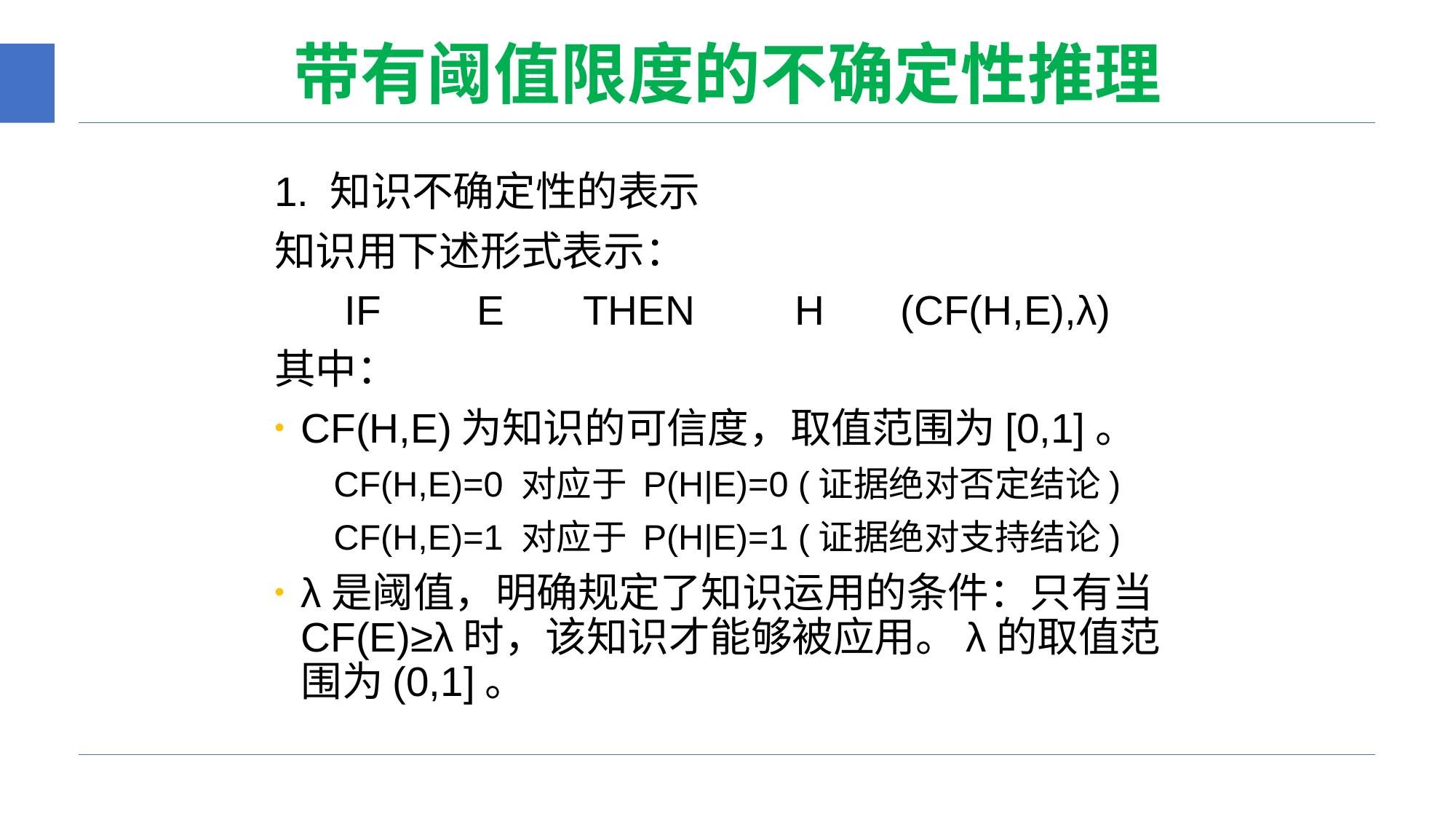

# 带有阈值限度的不确定性推理
1. 知识不确定性的表示
知识用下述形式表示：
IF		E	THEN		H	(CF(H,E),λ)
其中：
CF(H,E)为知识的可信度，取值范围为[0,1]。
      CF(H,E)=0 对应于 P(H|E)=0 (证据绝对否定结论)
      CF(H,E)=1 对应于 P(H|E)=1 (证据绝对支持结论)
λ是阈值，明确规定了知识运用的条件：只有当CF(E)≥λ时，该知识才能够被应用。λ的取值范围为(0,1]。